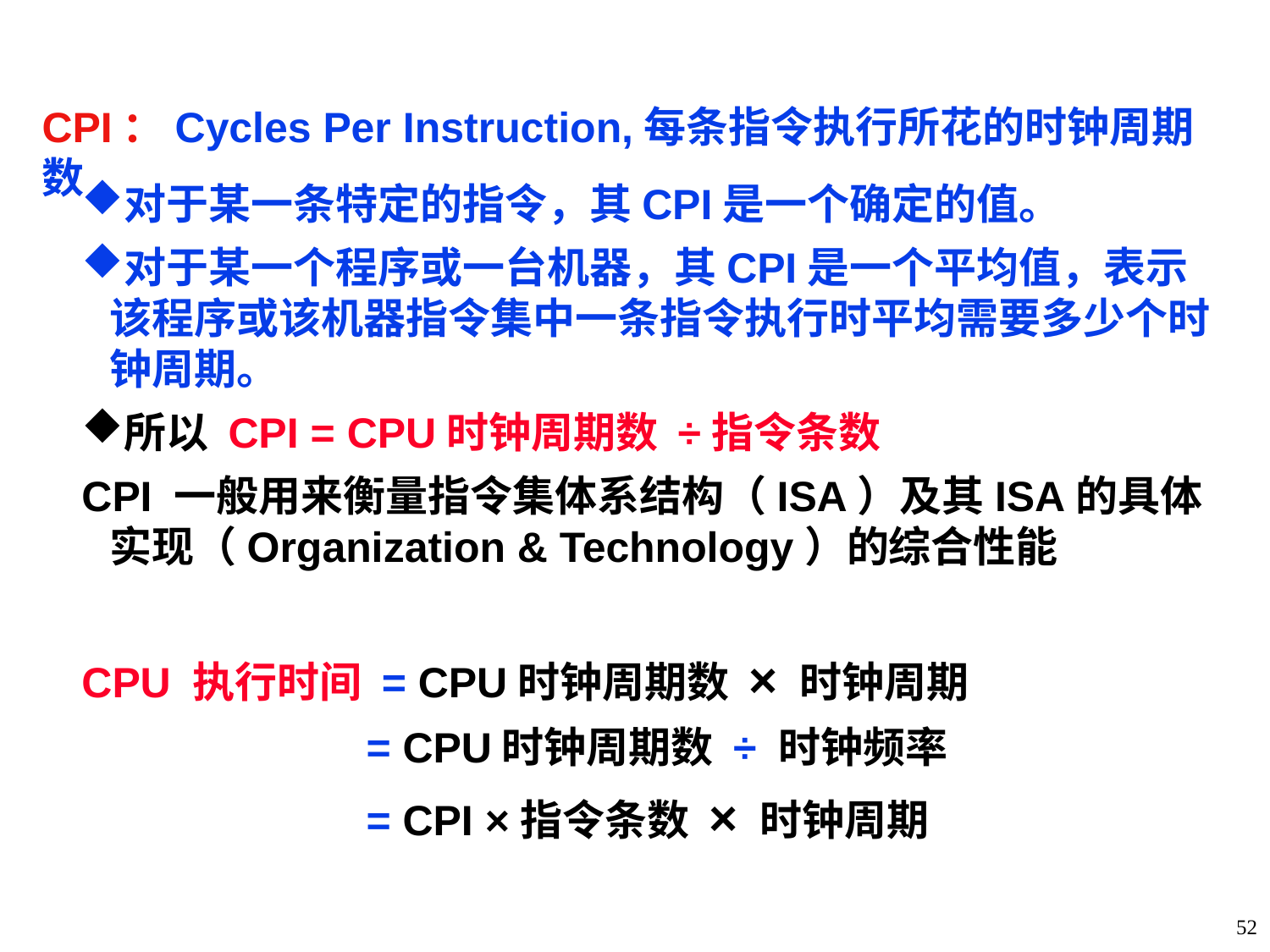

CPI：Cycles Per Instruction,每条指令执行所花的时钟周期数
对于某一条特定的指令，其CPI是一个确定的值。
对于某一个程序或一台机器，其CPI是一个平均值，表示该程序或该机器指令集中一条指令执行时平均需要多少个时钟周期。
所以 CPI = CPU时钟周期数 ÷指令条数
CPI 一般用来衡量指令集体系结构（ISA）及其ISA的具体实现（Organization & Technology）的综合性能
CPU 执行时间 = CPU时钟周期数 × 时钟周期
                        = CPU时钟周期数 ÷ 时钟频率
                        = CPI ×指令条数 × 时钟周期
52